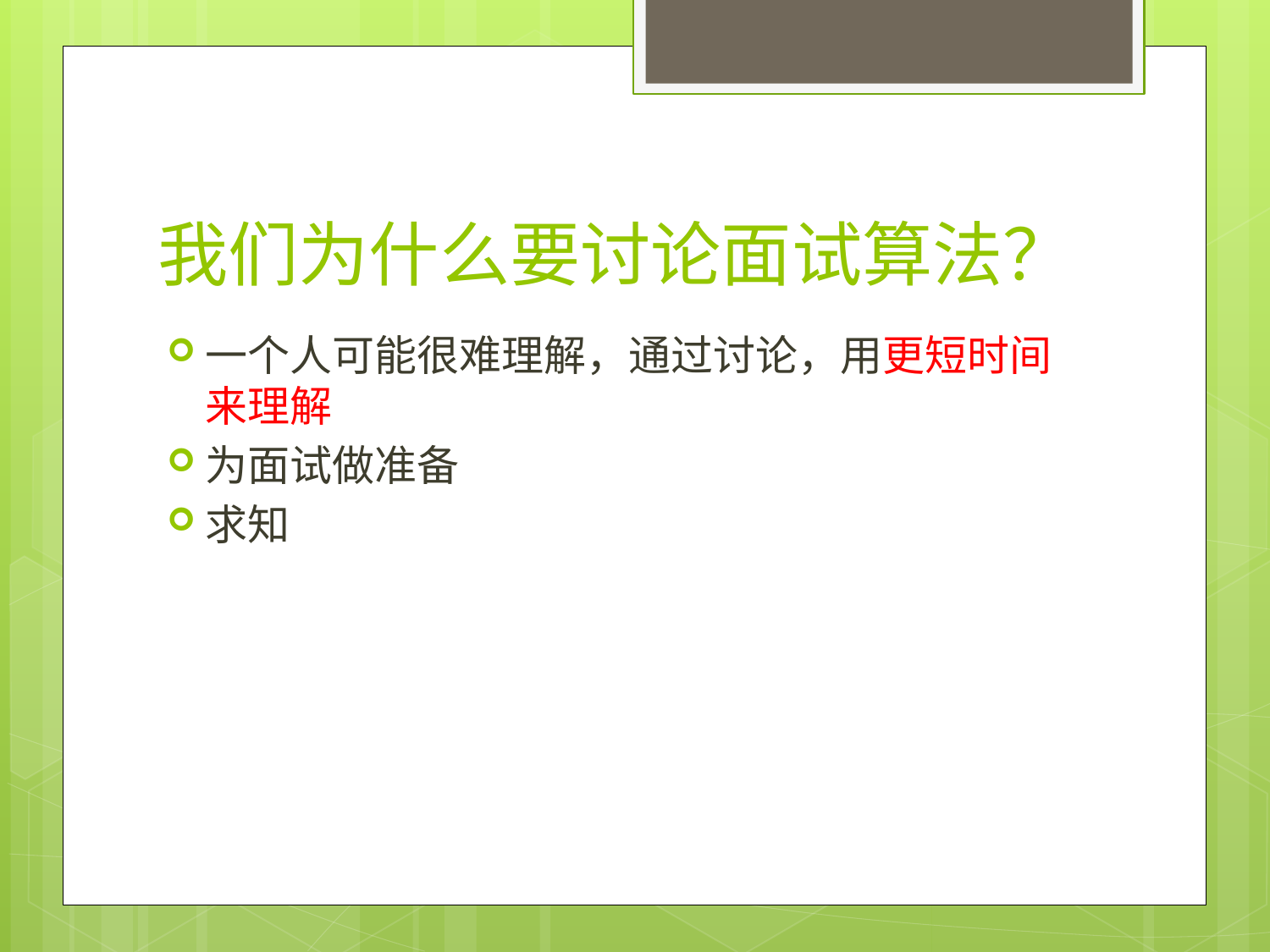

# 我们为什么要讨论面试算法？
一个人可能很难理解，通过讨论，用更短时间来理解
为面试做准备
求知